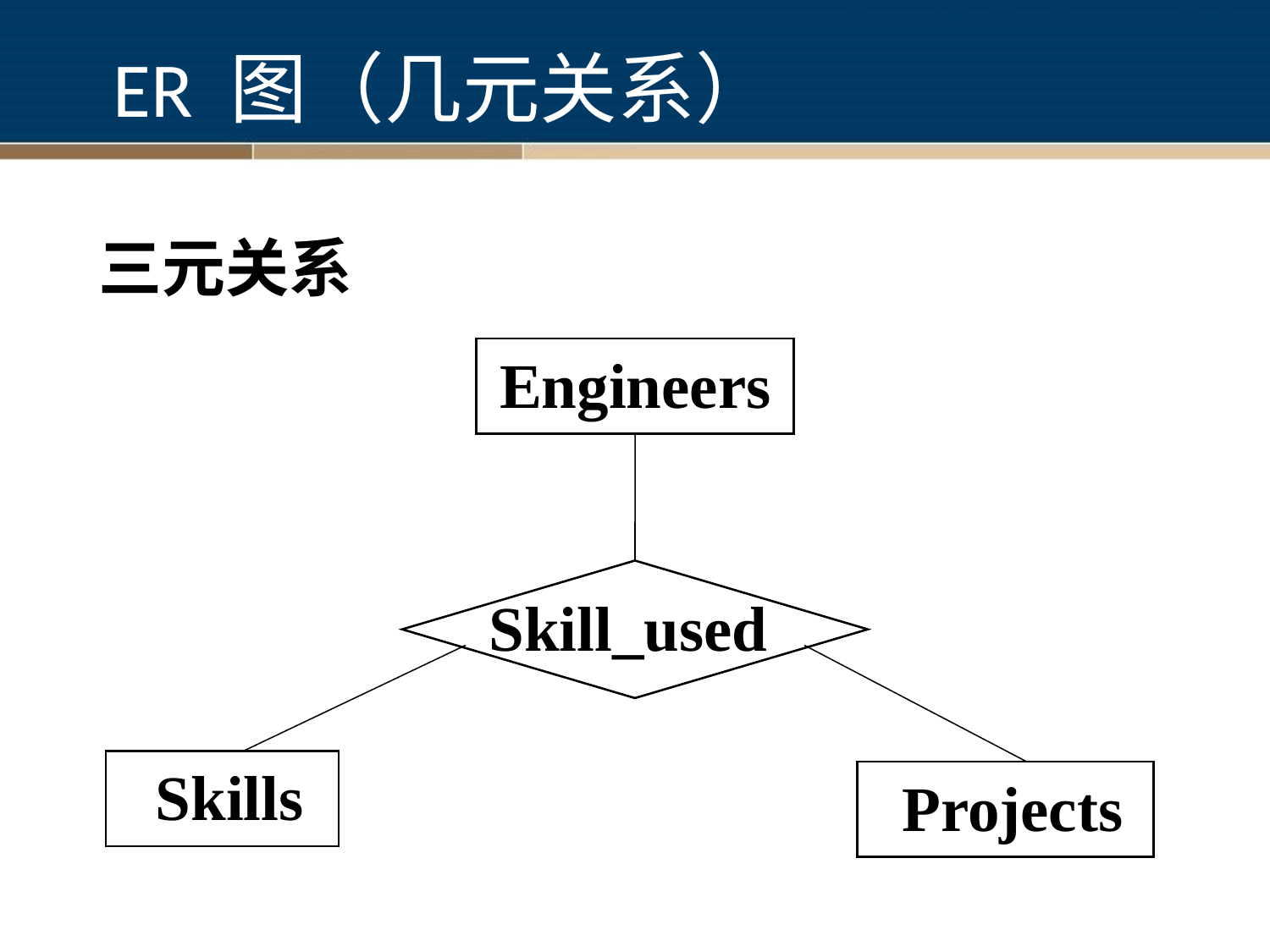

# ER 图（几元关系）
三元关系

Engineers

Skill_used

 Skills

Projects